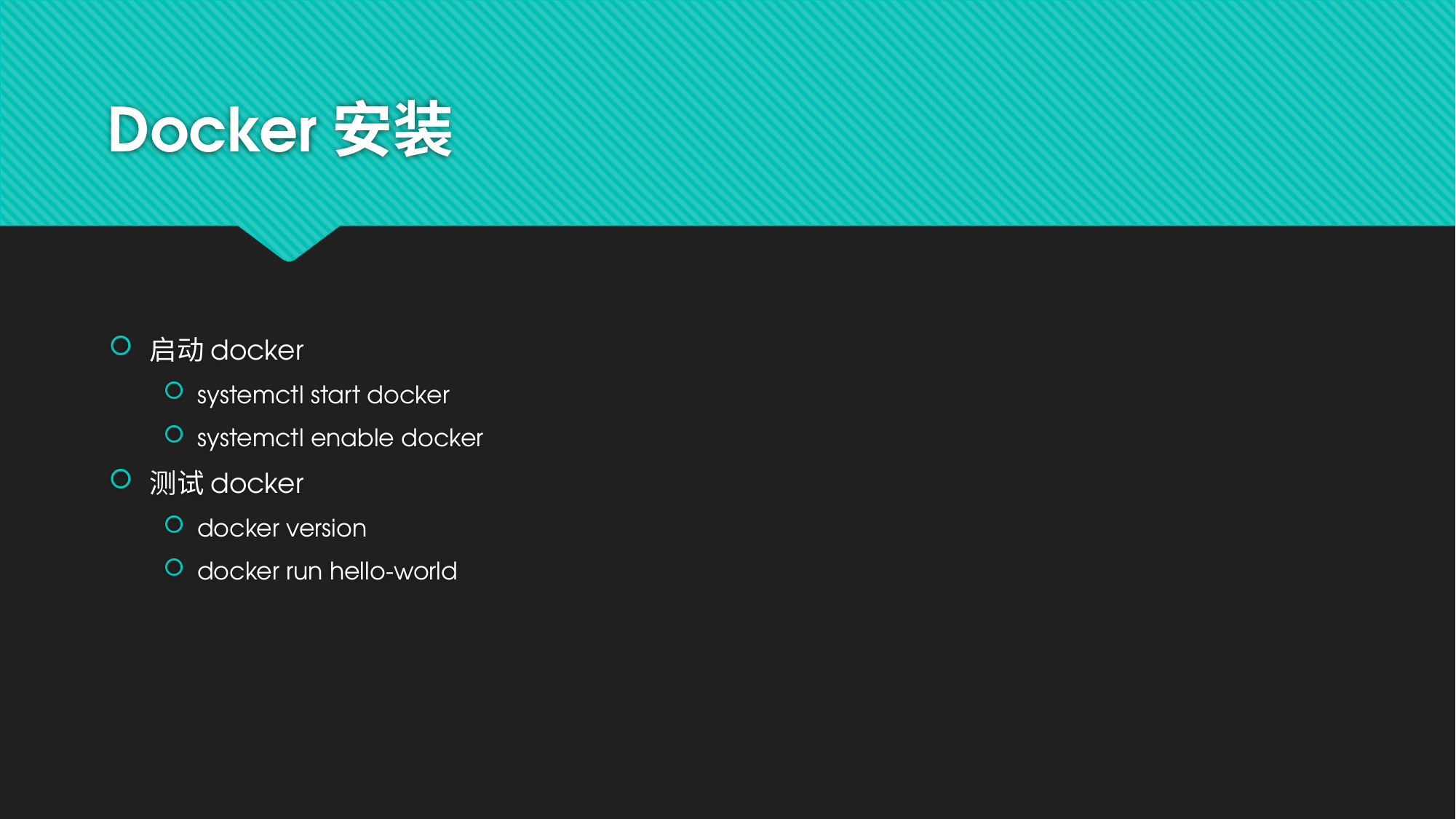

# Docker安装
启动docker
systemctl start docker
systemctl enable docker
测试docker
docker version
docker run hello-world